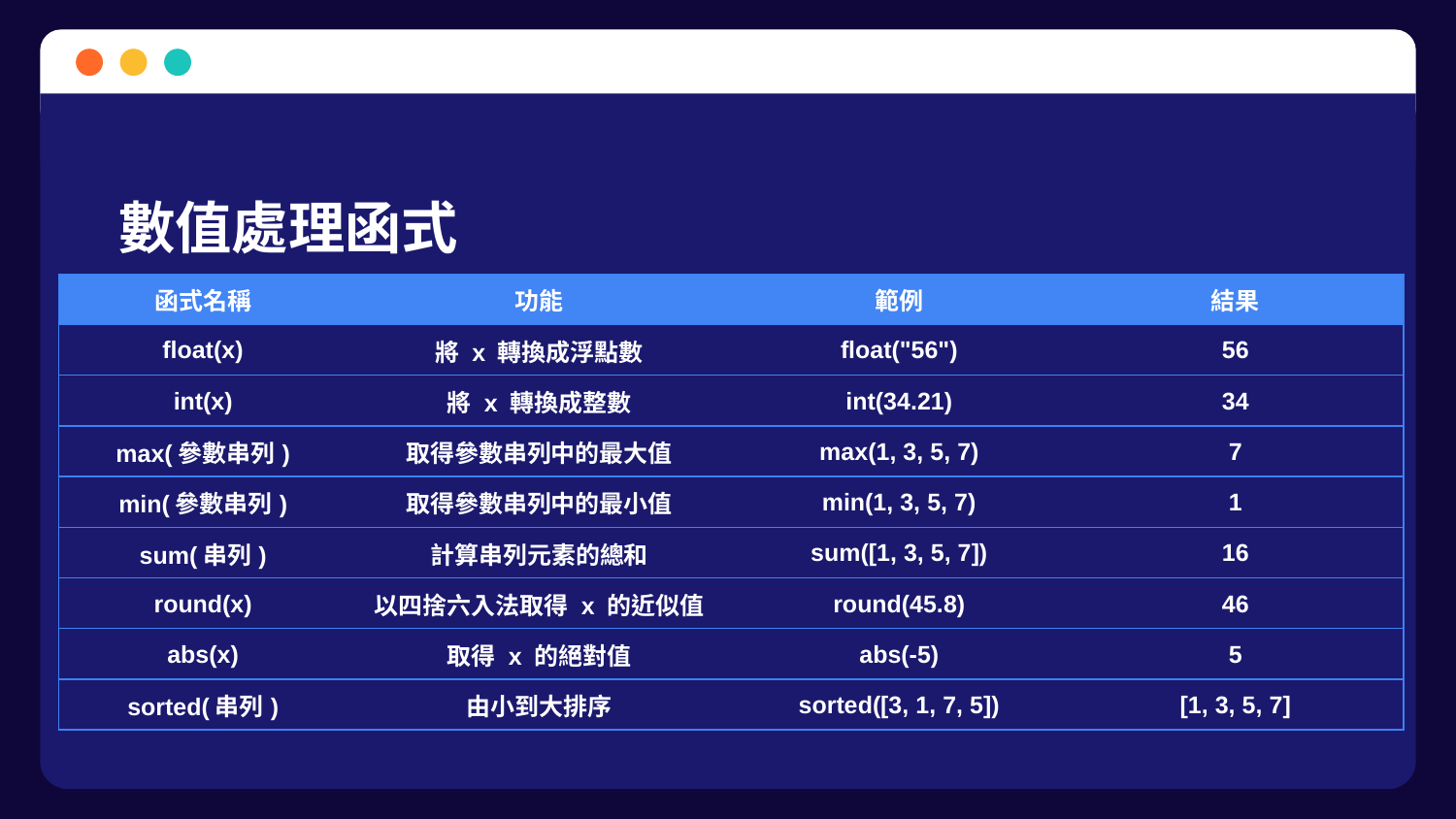

# 數值處理函式
| 函式名稱 | 功能 | 範例 | 結果 |
| --- | --- | --- | --- |
| float(x) | 將 x 轉換成浮點數 | float("56") | 56 |
| int(x) | 將 x 轉換成整數 | int(34.21) | 34 |
| max(參數串列) | 取得參數串列中的最大值 | max(1, 3, 5, 7) | 7 |
| min(參數串列) | 取得參數串列中的最小值 | min(1, 3, 5, 7) | 1 |
| sum(串列) | 計算串列元素的總和 | sum([1, 3, 5, 7]) | 16 |
| round(x) | 以四捨六入法取得 x 的近似值 | round(45.8) | 46 |
| abs(x) | 取得 x 的絕對值 | abs(-5) | 5 |
| sorted(串列) | 由小到大排序 | sorted([3, 1, 7, 5]) | [1, 3, 5, 7] |